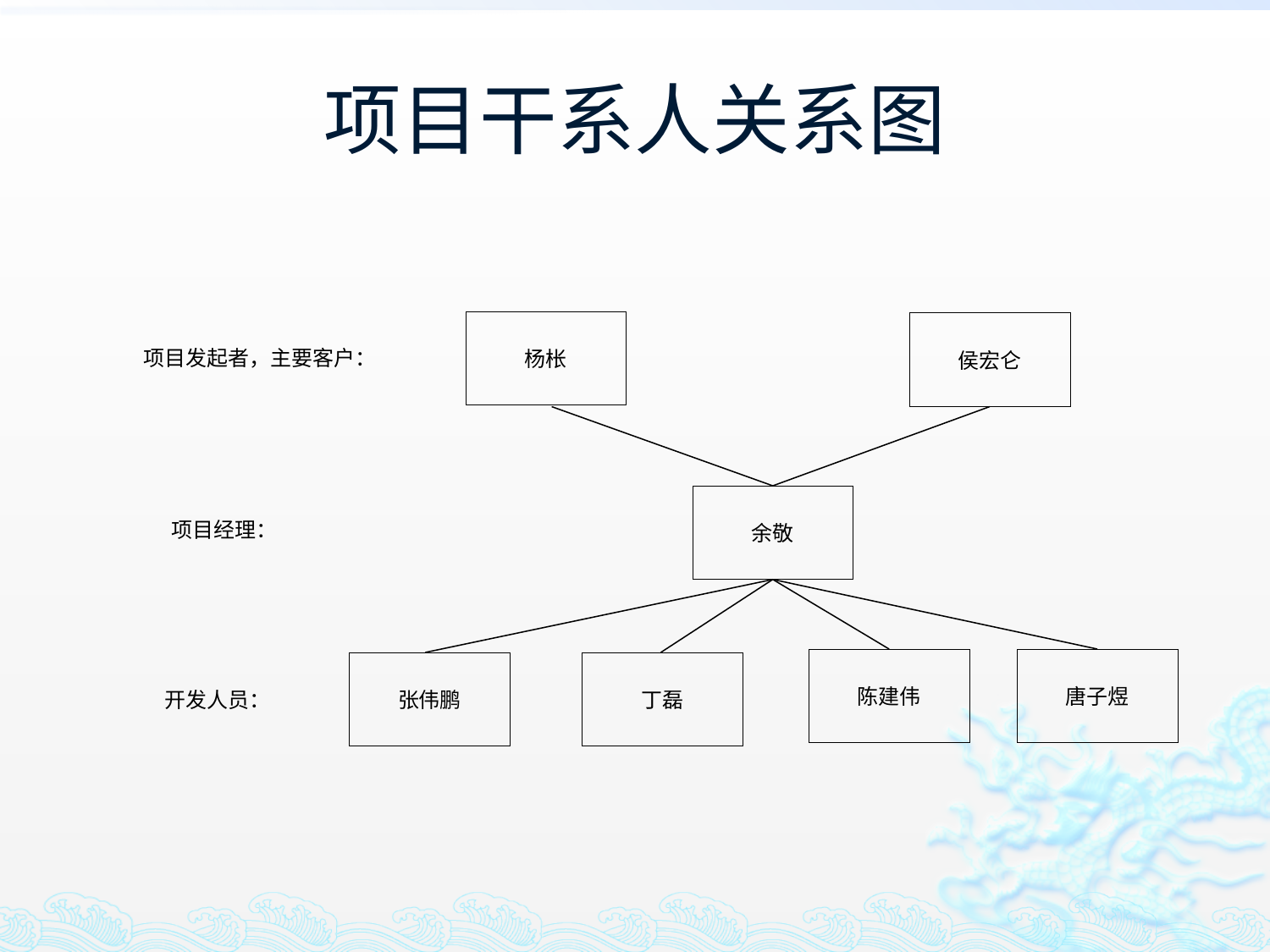

# 项目干系人关系图

项目发起者，主要客户：
杨枨
侯宏仑

项目经理：
余敬

陈建伟
唐子煜
开发人员：
丁磊
张伟鹏